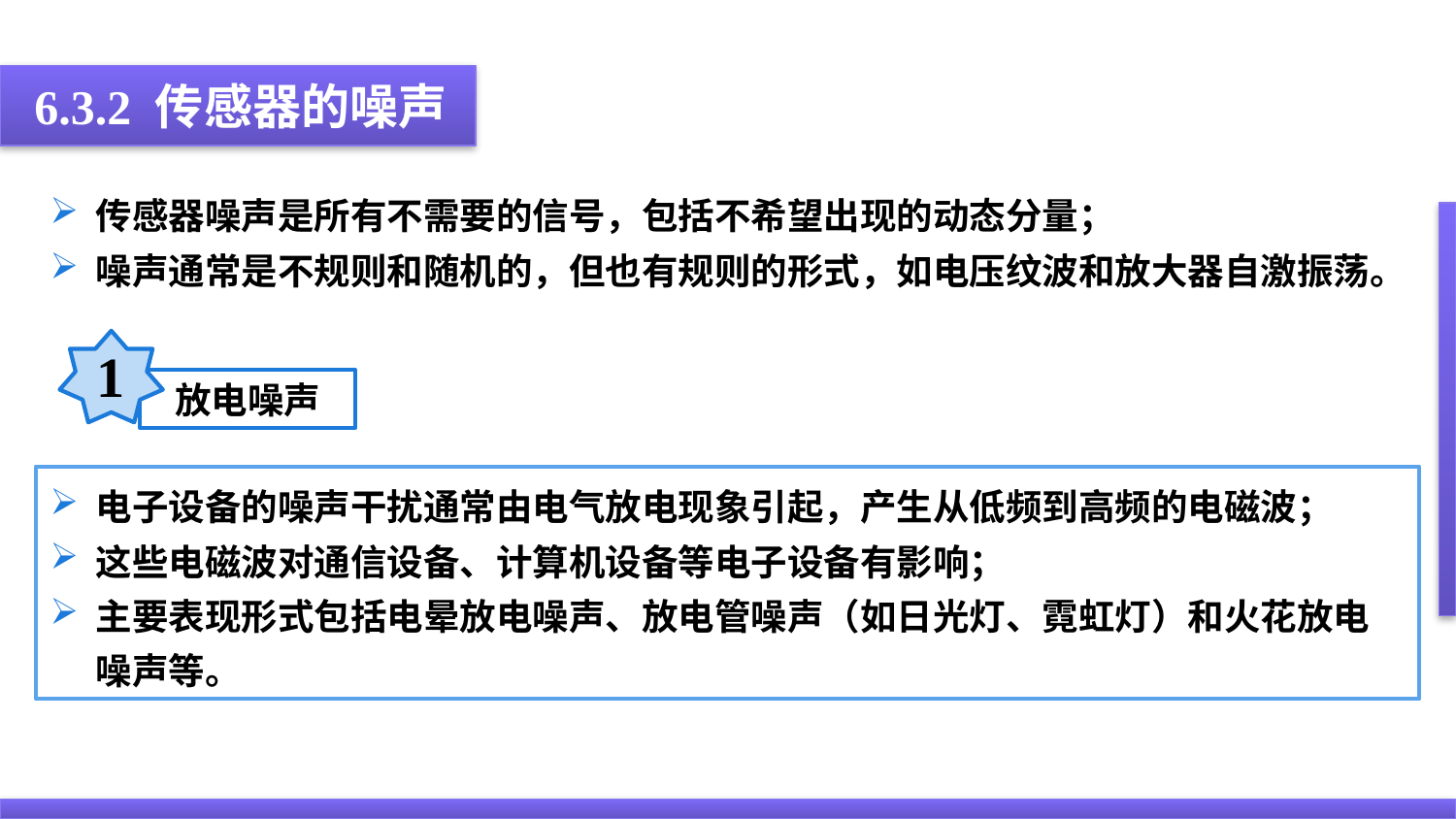

6.3.2 传感器的噪声
传感器噪声是所有不需要的信号，包括不希望出现的动态分量；
噪声通常是不规则和随机的，但也有规则的形式，如电压纹波和放大器自激振荡。
1
放电噪声
电子设备的噪声干扰通常由电气放电现象引起，产生从低频到高频的电磁波；
这些电磁波对通信设备、计算机设备等电子设备有影响；
主要表现形式包括电晕放电噪声、放电管噪声（如日光灯、霓虹灯）和火花放电噪声等。